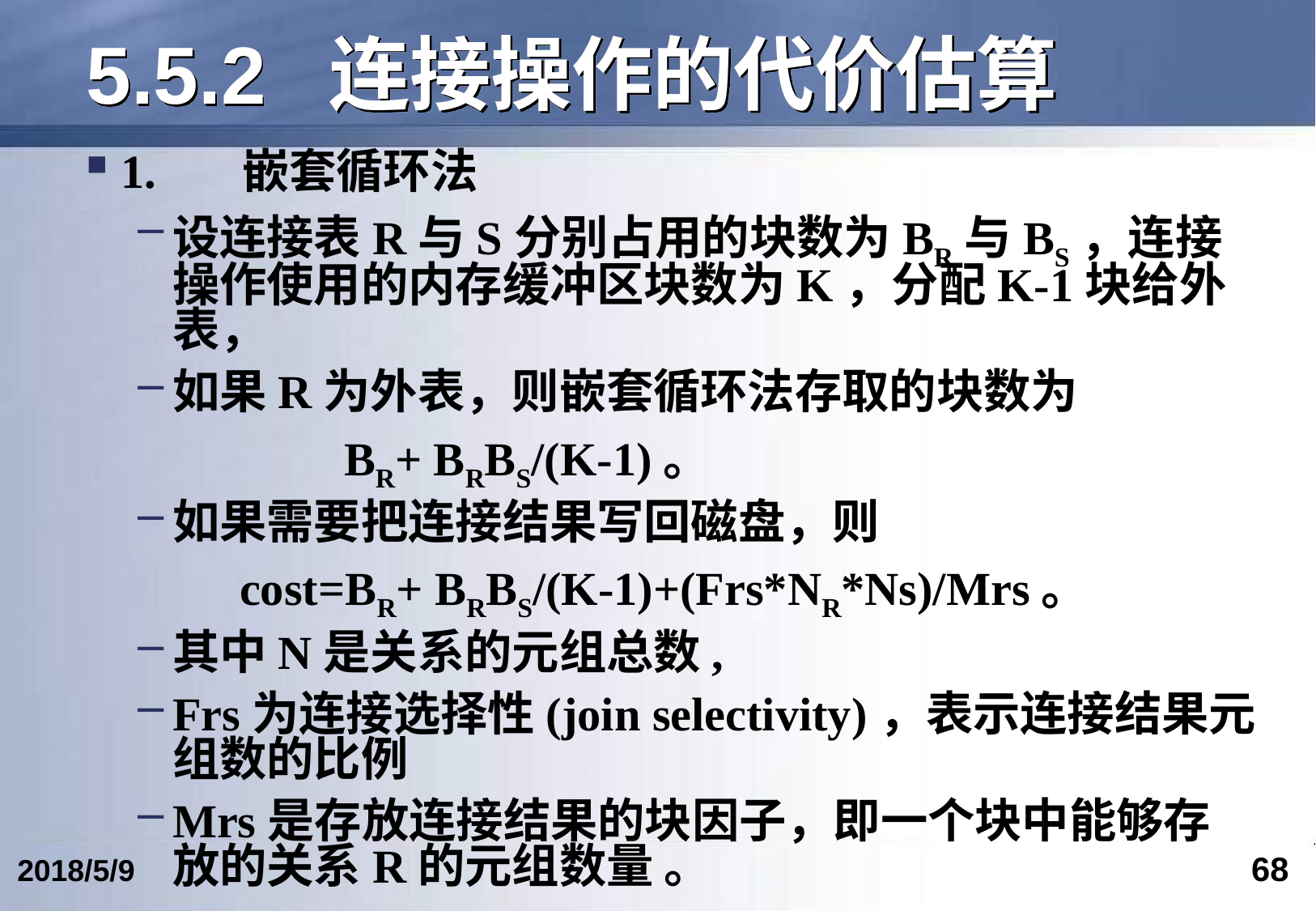

# 5.5.2	连接操作的代价估算
1.	嵌套循环法
设连接表R与S分别占用的块数为BR与BS，连接操作使用的内存缓冲区块数为K，分配K-1块给外表，
如果R为外表，则嵌套循环法存取的块数为
		BR+ BRBS/(K-1)。
如果需要把连接结果写回磁盘，则
cost=BR+ BRBS/(K-1)+(Frs*NR*Ns)/Mrs。
其中N是关系的元组总数,
Frs为连接选择性(join selectivity)，表示连接结果元组数的比例
Mrs是存放连接结果的块因子，即一个块中能够存放的关系R的元组数量 。
68
2018/5/9